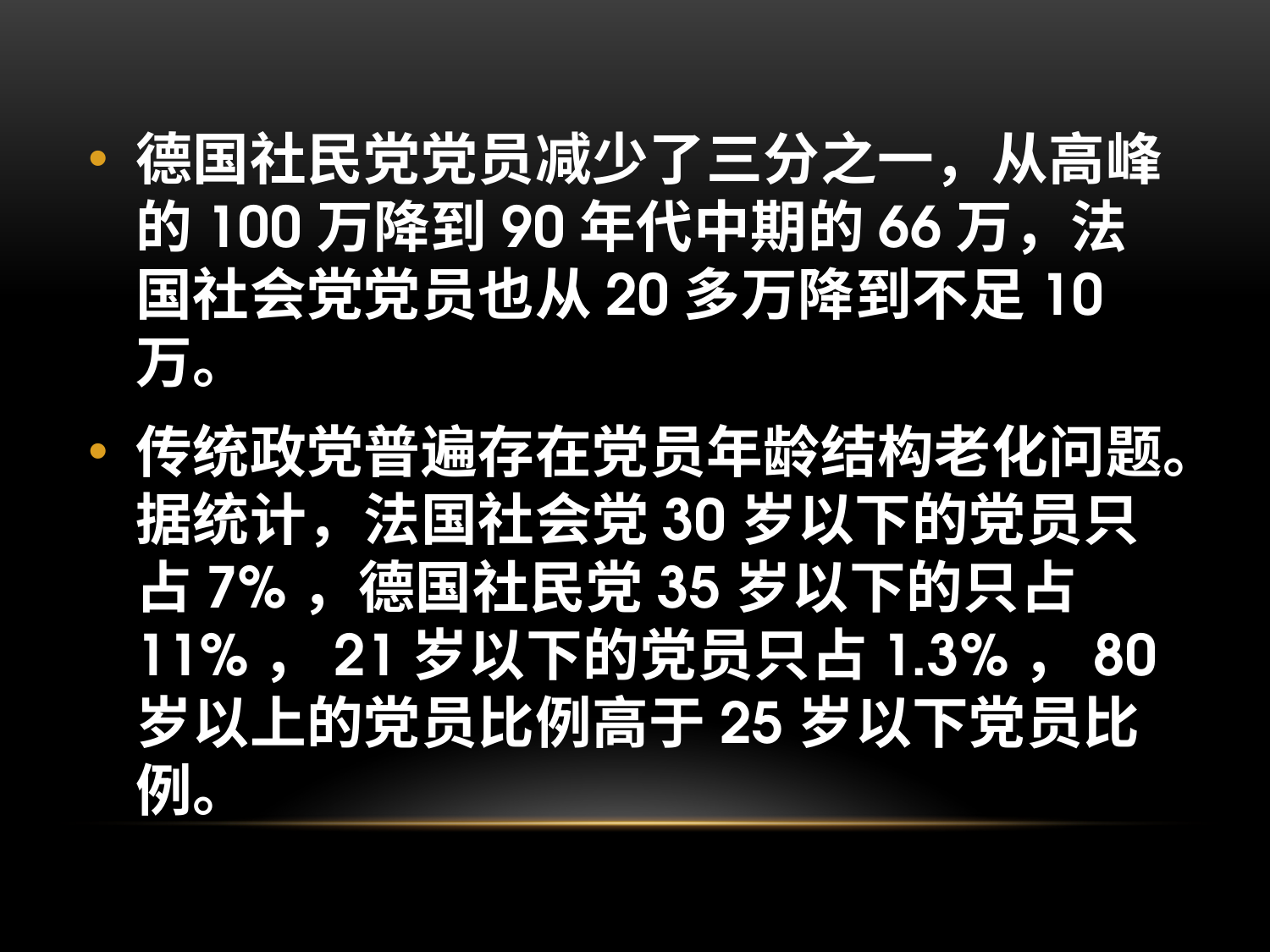

德国社民党党员减少了三分之一，从高峰的100万降到90年代中期的66万，法国社会党党员也从20多万降到不足10万。
传统政党普遍存在党员年龄结构老化问题。据统计，法国社会党30岁以下的党员只占7%，德国社民党35岁以下的只占11%，21岁以下的党员只占1.3%，80岁以上的党员比例高于25岁以下党员比例。